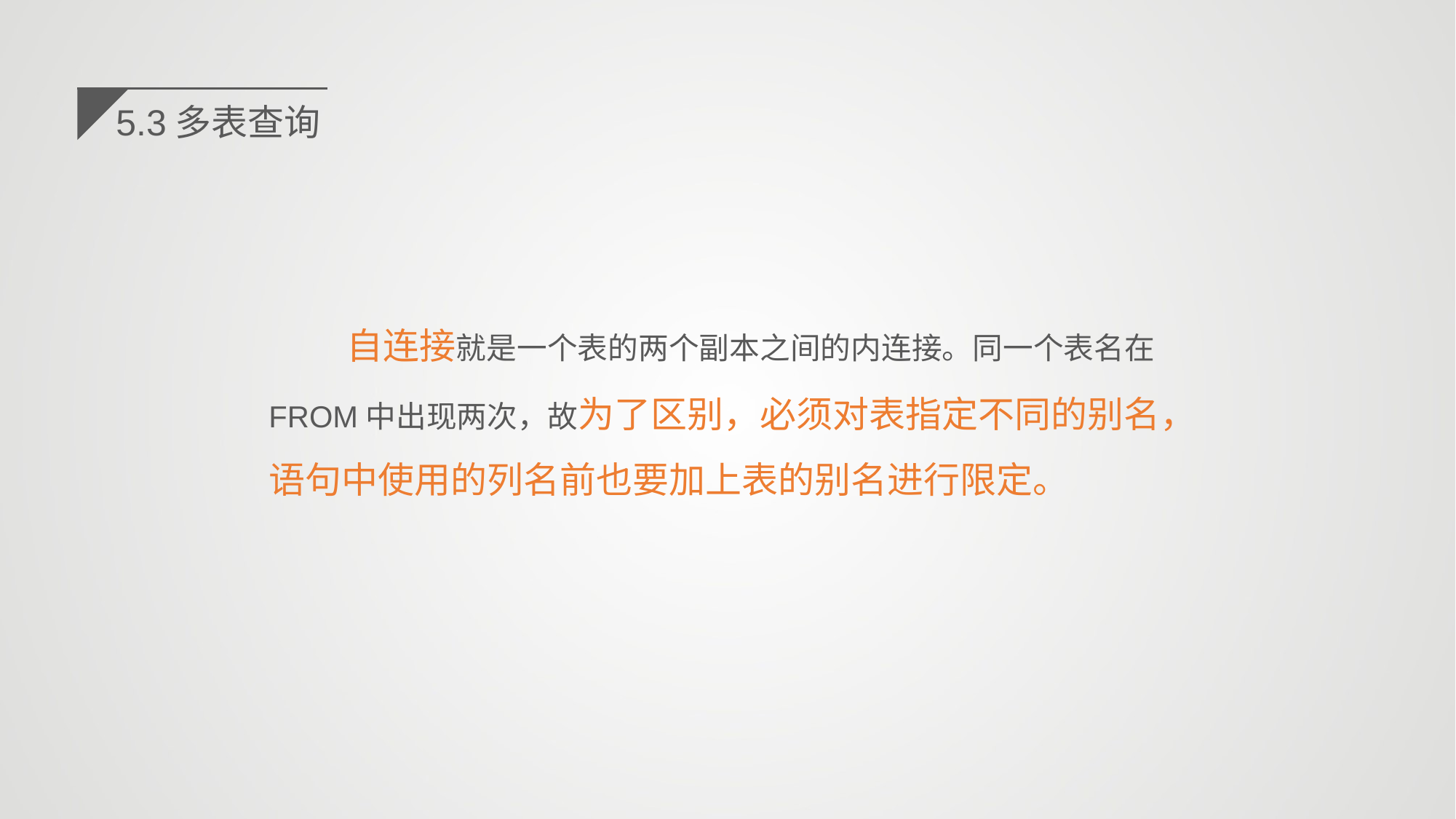

5.3多表查询

      自连接就是一个表的两个副本之间的内连接。同一个表名在FROM中出现两次，故为了区别，必须对表指定不同的别名，语句中使用的列名前也要加上表的别名进行限定。